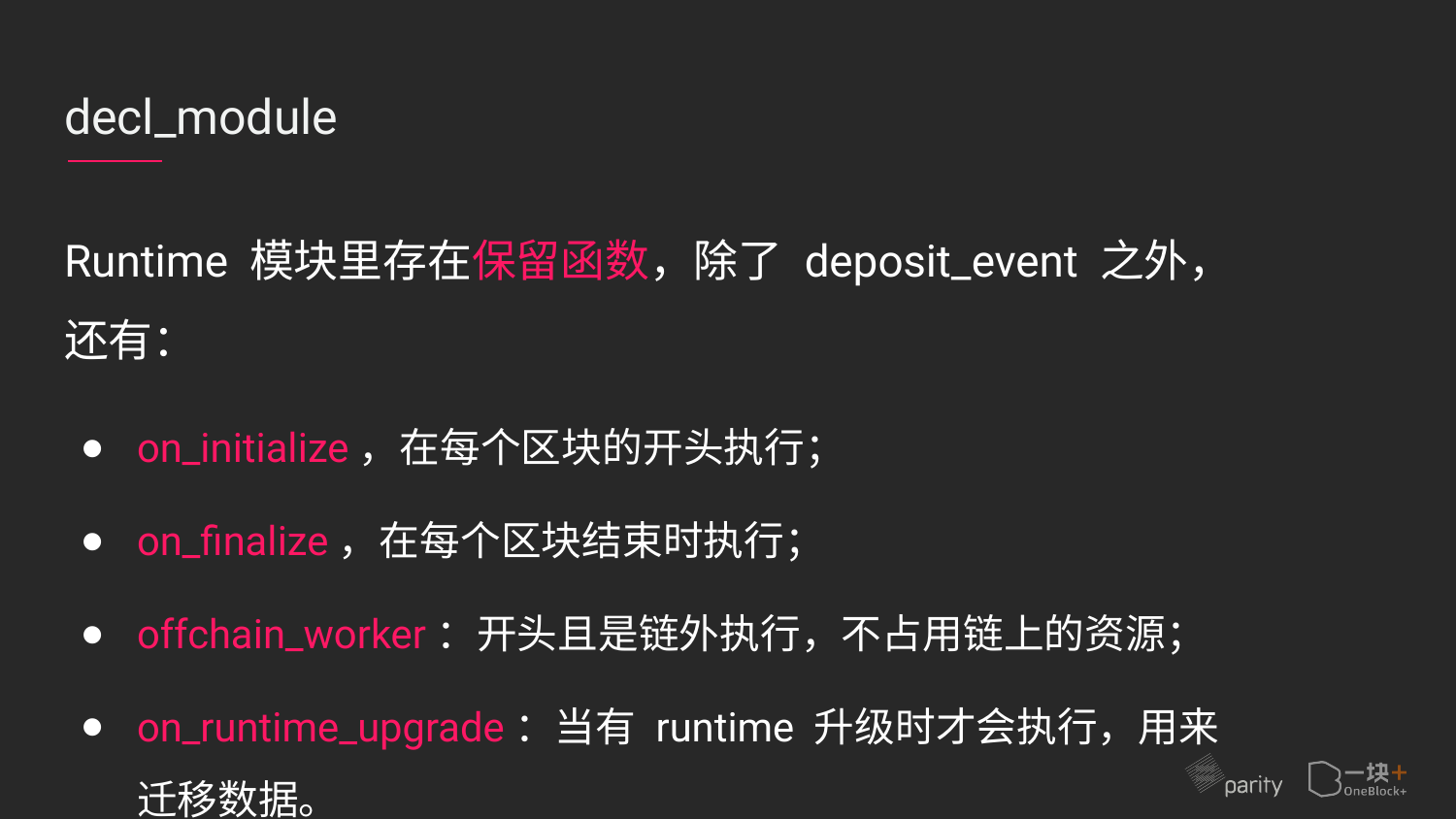

# decl_module
Runtime 模块里存在保留函数，除了 deposit_event 之外，还有：
on_initialize，在每个区块的开头执行；
on_finalize，在每个区块结束时执行；
offchain_worker：开头且是链外执行，不占用链上的资源；
on_runtime_upgrade：当有 runtime 升级时才会执行，用来迁移数据。